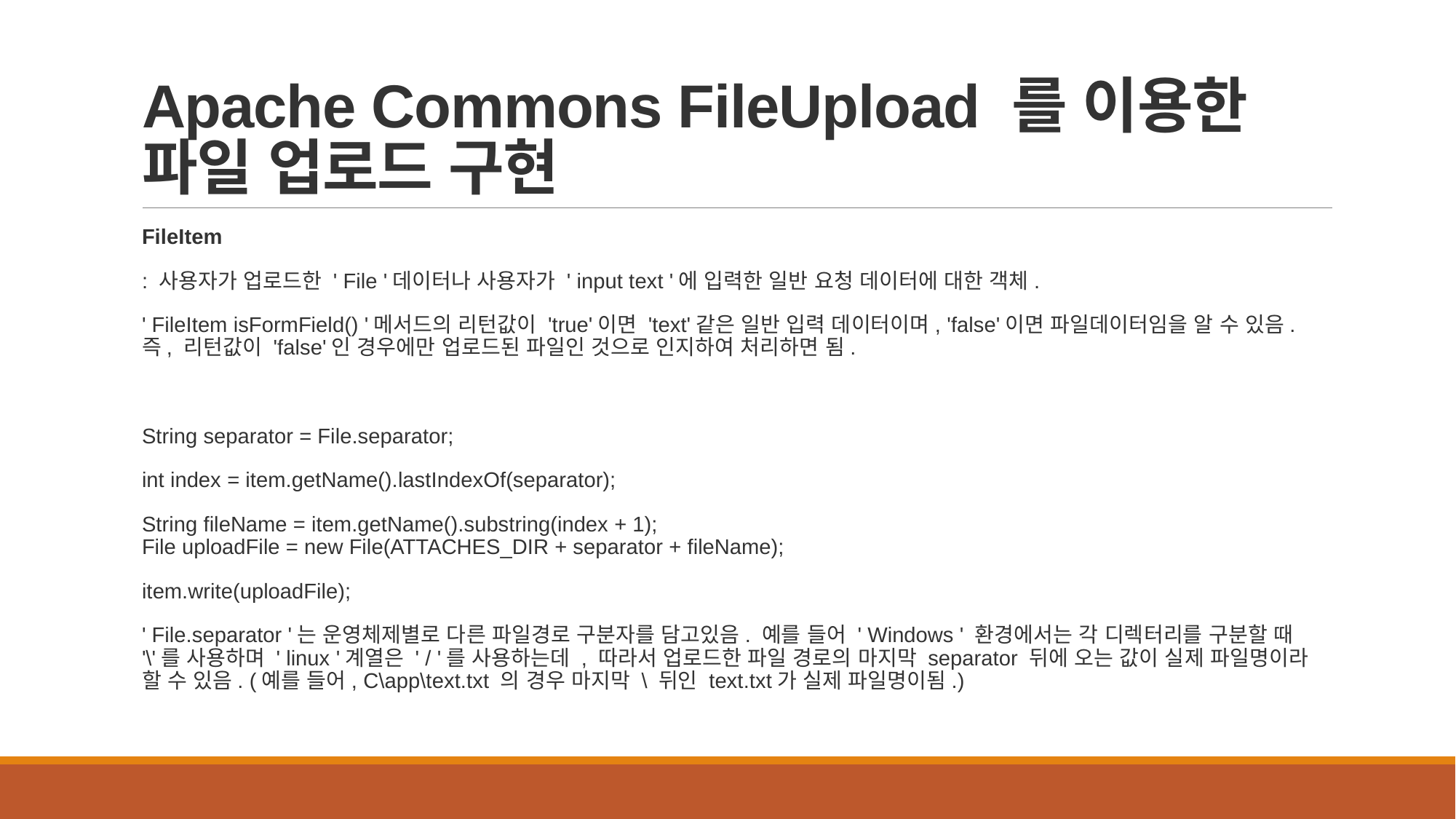

# Apache Commons FileUpload 를 이용한 파일 업로드 구현
FileItem
: 사용자가 업로드한 ' File '데이터나 사용자가 ' input text '에 입력한 일반 요청 데이터에 대한 객체.
' FileItem isFormField() '메서드의 리턴값이 'true'이면 'text'같은 일반 입력 데이터이며, 'false'이면 파일데이터임을 알 수 있음. 즉, 리턴값이 'false'인 경우에만 업로드된 파일인 것으로 인지하여 처리하면 됨.

String separator = File.separator;
int index = item.getName().lastIndexOf(separator);
String fileName = item.getName().substring(index + 1);
File uploadFile = new File(ATTACHES_DIR + separator + fileName);
item.write(uploadFile);
' File.separator '는 운영체제별로 다른 파일경로 구분자를 담고있음. 예를 들어 ' Windows ' 환경에서는 각 디렉터리를 구분할 때 '\'를 사용하며 ' linux '계열은 ' / '를 사용하는데 , 따라서 업로드한 파일 경로의 마지막 separator 뒤에 오는 값이 실제 파일명이라 할 수 있음. (예를 들어, C\app\text.txt 의 경우 마지막 \ 뒤인 text.txt가 실제 파일명이됨.)